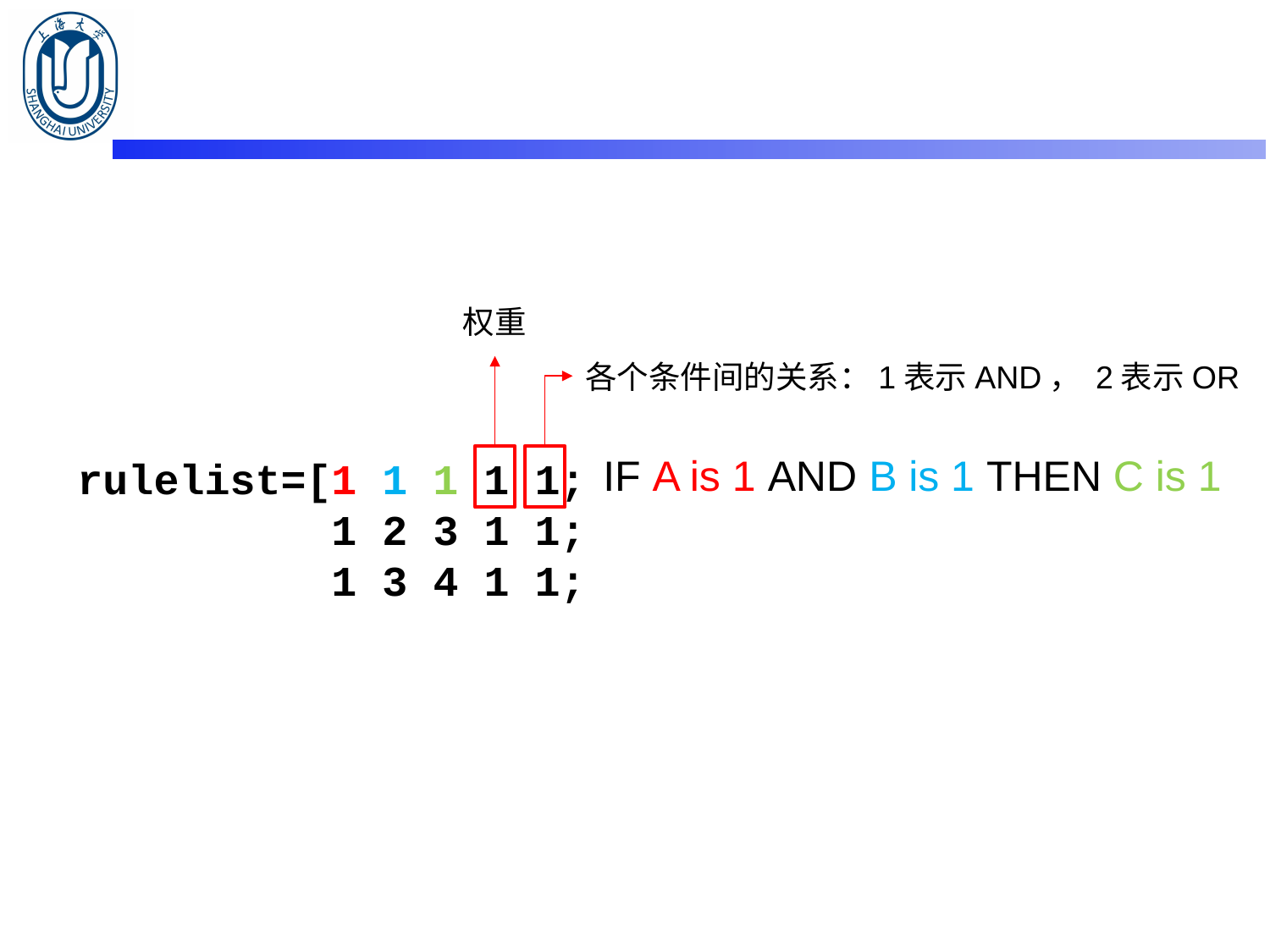

权重
各个条件间的关系：1表示AND， 2表示OR
IF A is 1 AND B is 1 THEN C is 1
rulelist=[1 1 1 1 1;
          1 2 3 1 1;
          1 3 4 1 1;